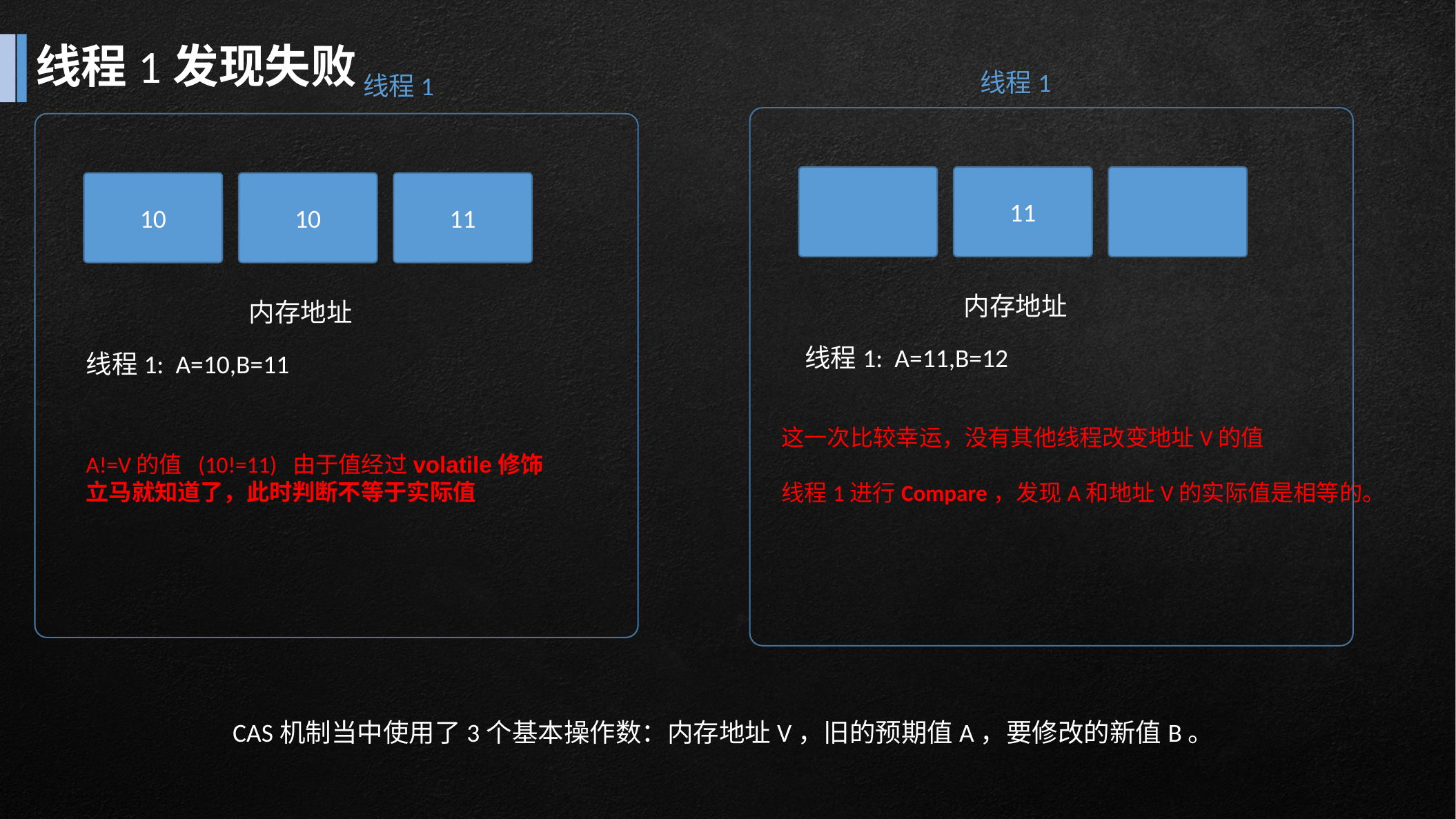

# 线程1发现失败
线程1
线程1

11

10
10
11
内存地址
内存地址
线程1:  A=11,B=12
线程1:  A=10,B=11
这一次比较幸运，没有其他线程改变地址V的值

线程1进行Compare，发现A和地址V的实际值是相等的。
A!=V的值  (10!=11)  由于值经过volatile修饰
立马就知道了，此时判断不等于实际值
CAS机制当中使用了3个基本操作数：内存地址V，旧的预期值A，要修改的新值B。